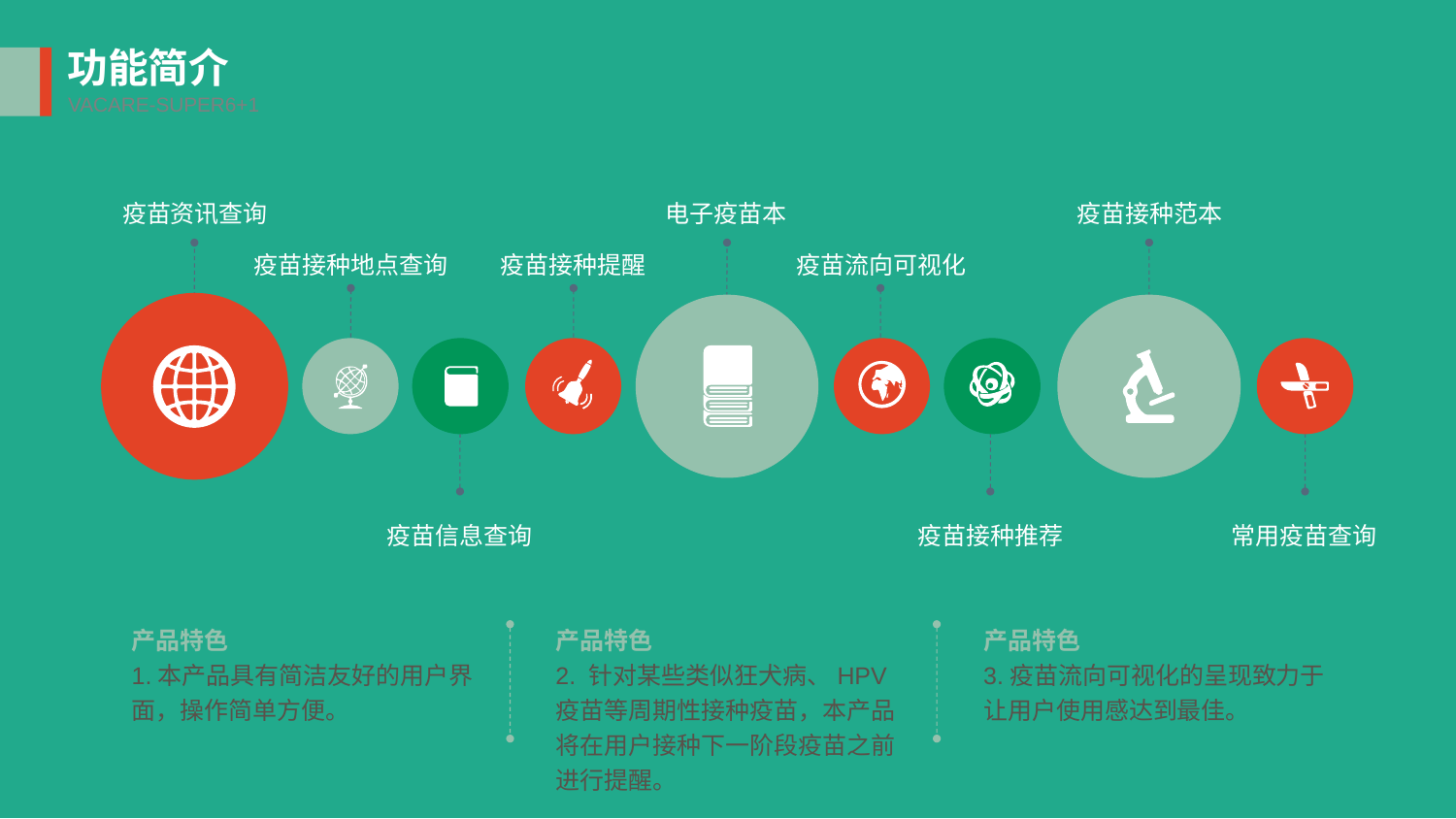

功能简介

VACARE-SUPER6+1
疫苗资讯查询
电子疫苗本
疫苗接种范本

疫苗接种地点查询

疫苗接种提醒
疫苗流向可视化

疫苗信息查询
疫苗接种推荐
常用疫苗查询
产品特色
1.本产品具有简洁友好的用户界面，操作简单方便。
产品特色
2. 针对某些类似狂犬病、HPV疫苗等周期性接种疫苗，本产品将在用户接种下一阶段疫苗之前进行提醒。
产品特色
3.疫苗流向可视化的呈现致力于让用户使用感达到最佳。